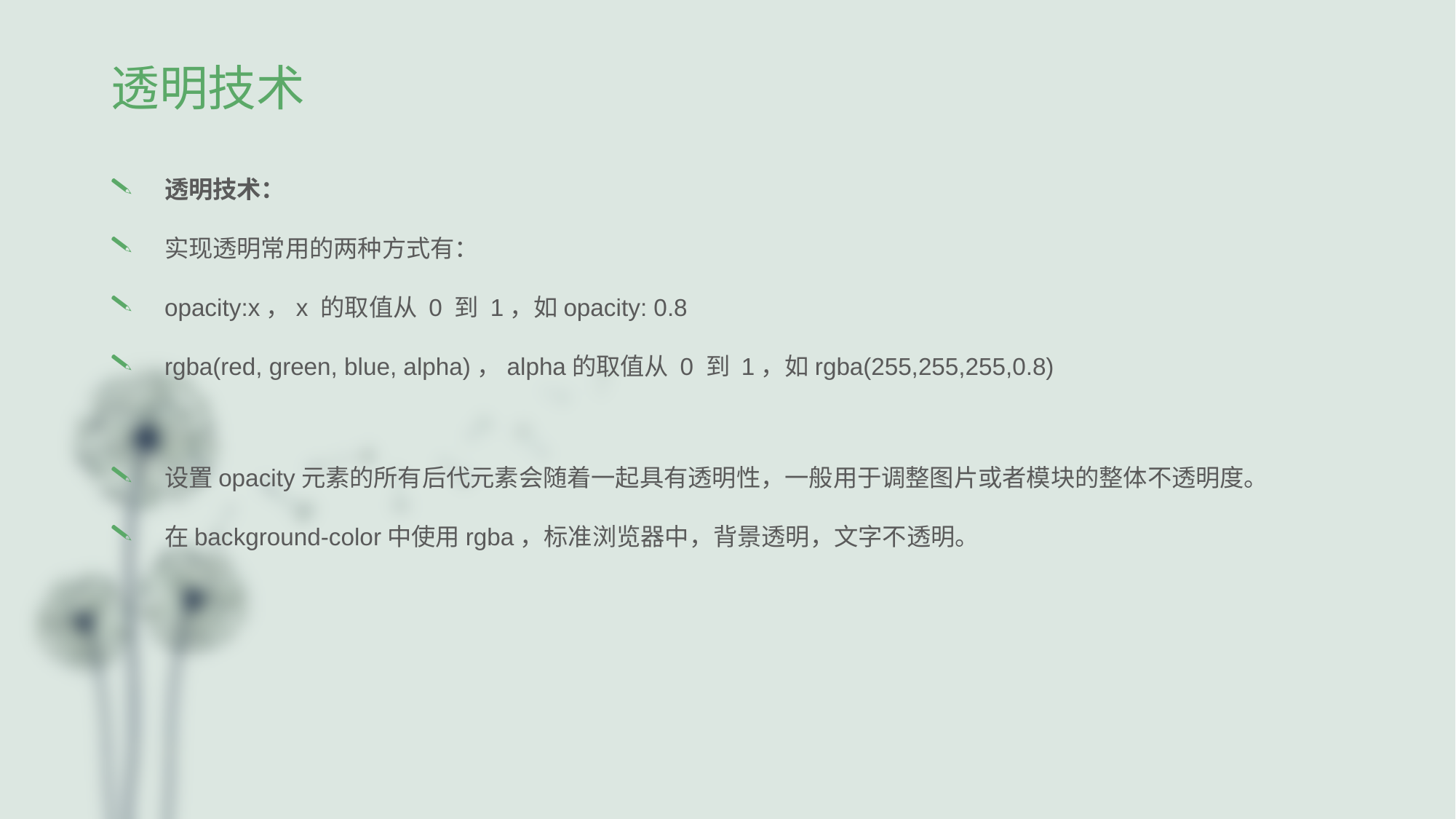

# 透明技术
透明技术：
实现透明常用的两种方式有：
opacity:x，x 的取值从 0 到 1，如opacity: 0.8
rgba(red, green, blue, alpha)，alpha的取值从 0 到 1，如rgba(255,255,255,0.8)

设置opacity元素的所有后代元素会随着一起具有透明性，一般用于调整图片或者模块的整体不透明度。
在background-color中使用rgba，标准浏览器中，背景透明，文字不透明。